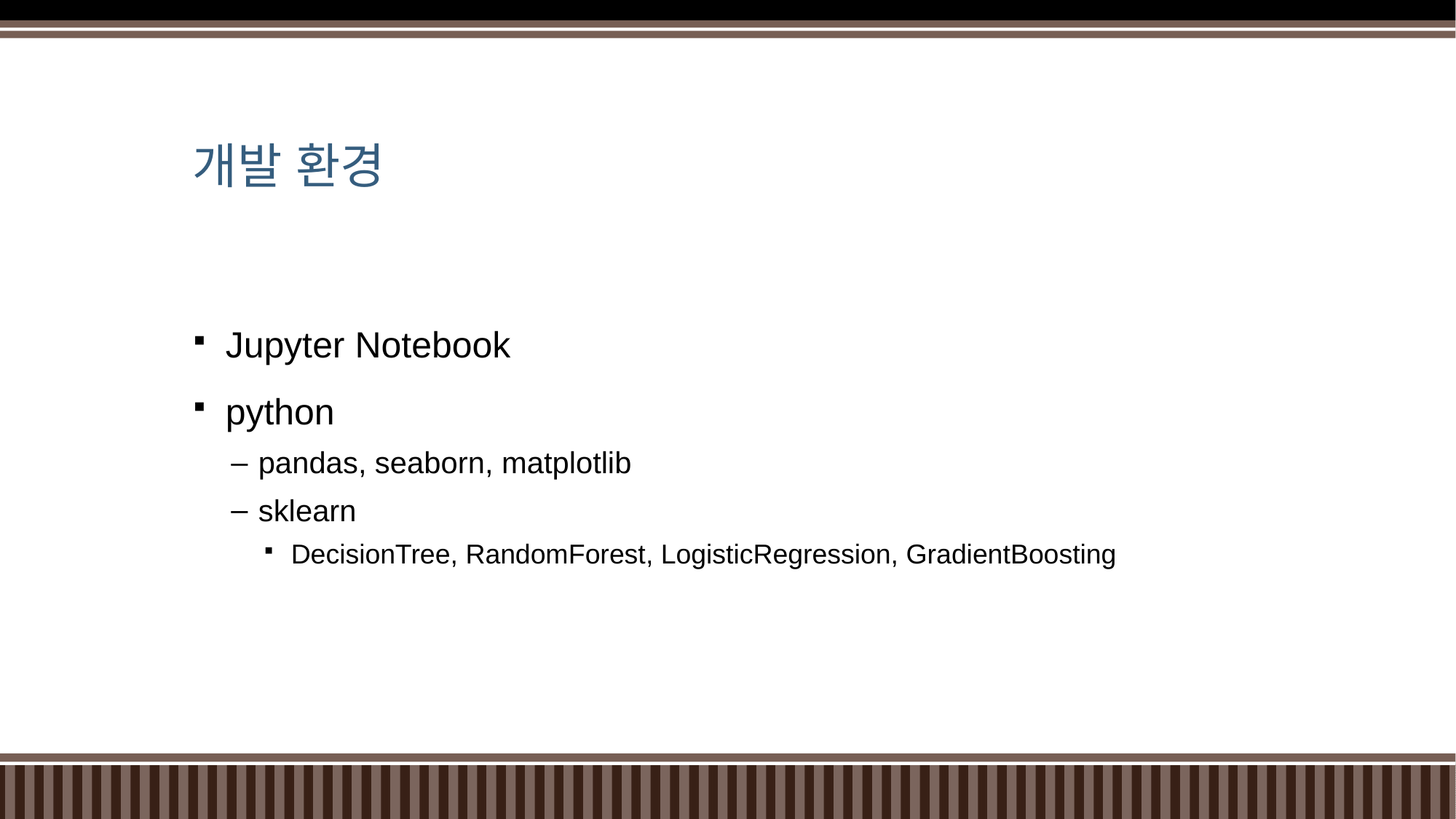

# 개발 환경
Jupyter Notebook
python
pandas, seaborn, matplotlib
sklearn
DecisionTree, RandomForest, LogisticRegression, GradientBoosting